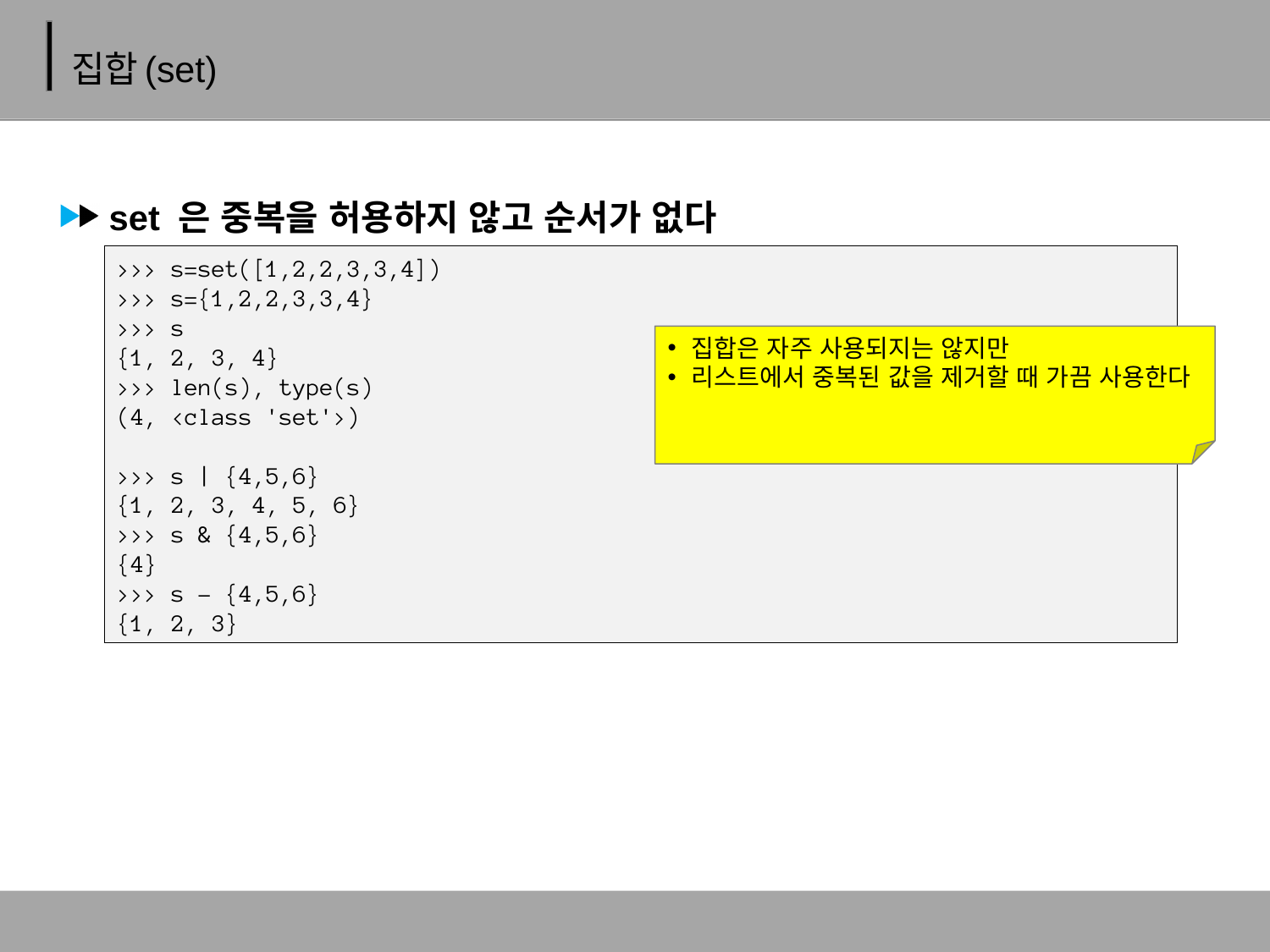

# 집합(set)
set 은 중복을 허용하지 않고 순서가 없다

>>> s=set([1,2,2,3,3,4])
>>> s={1,2,2,3,3,4}
>>> s
{1, 2, 3, 4}
>>> len(s), type(s)
(4, <class 'set'>)

>>> s | {4,5,6}
{1, 2, 3, 4, 5, 6}
>>> s & {4,5,6}
{4}
>>> s - {4,5,6}
{1, 2, 3}
집합은 자주 사용되지는 않지만
리스트에서 중복된 값을 제거할 때 가끔 사용한다